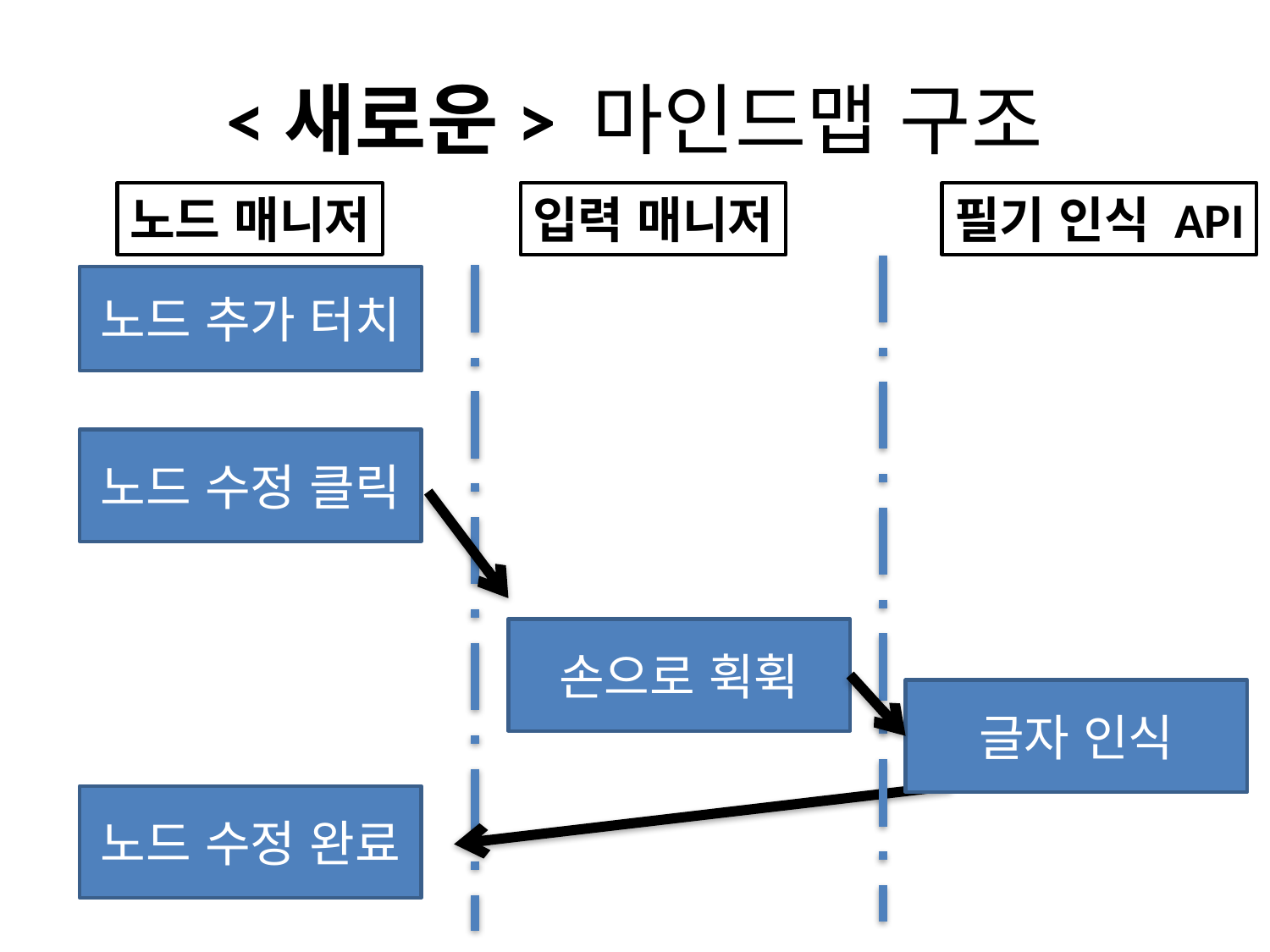

# <새로운> 마인드맵 구조
노드 매니저
입력 매니저
필기 인식 API
노드 추가 터치
노드 수정 클릭
손으로 휙휙
글자 인식
노드 수정 완료